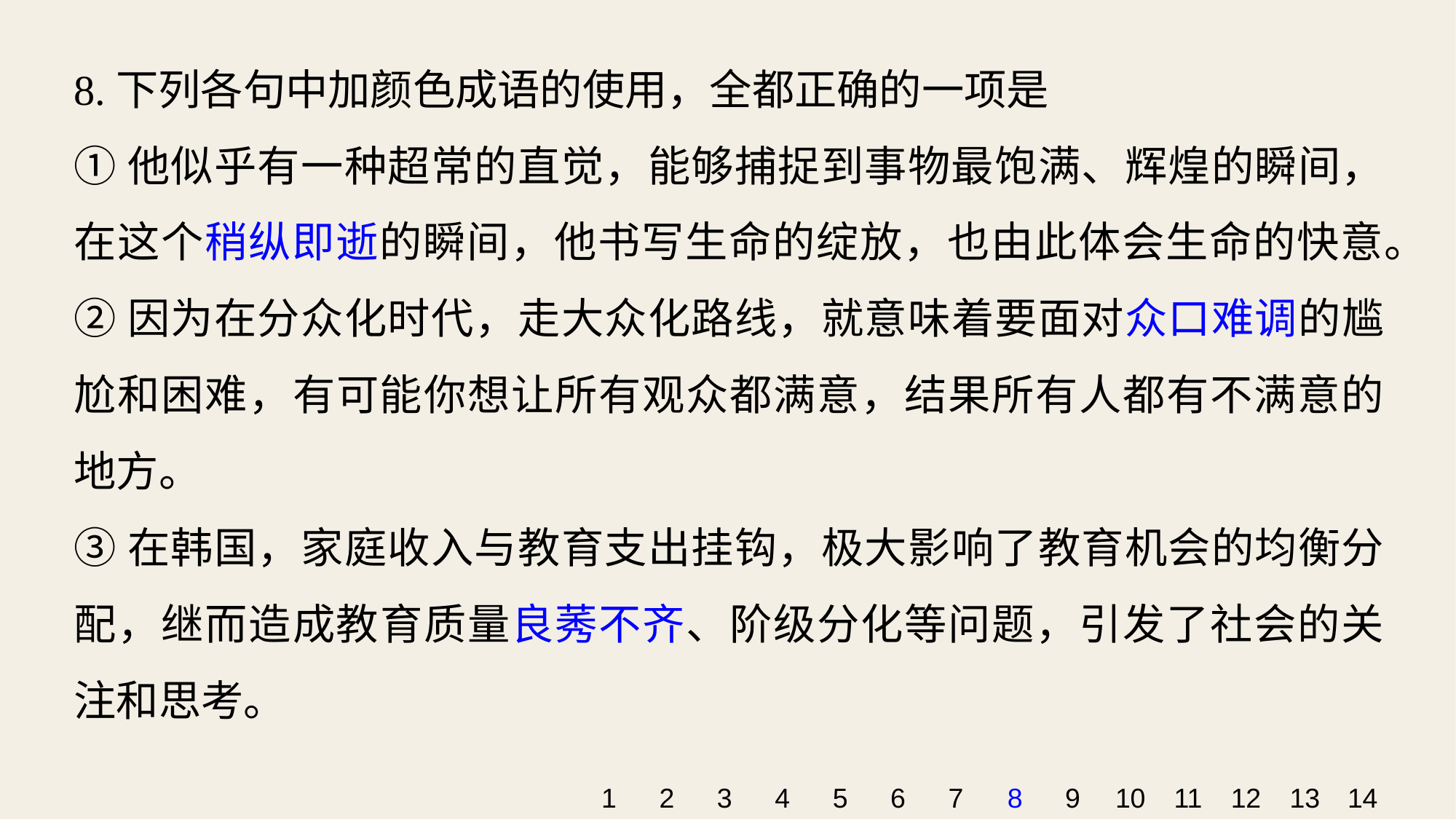

8.下列各句中加颜色成语的使用，全都正确的一项是
①他似乎有一种超常的直觉，能够捕捉到事物最饱满、辉煌的瞬间，在这个稍纵即逝的瞬间，他书写生命的绽放，也由此体会生命的快意。
②因为在分众化时代，走大众化路线，就意味着要面对众口难调的尴尬和困难，有可能你想让所有观众都满意，结果所有人都有不满意的地方。
③在韩国，家庭收入与教育支出挂钩，极大影响了教育机会的均衡分配，继而造成教育质量良莠不齐、阶级分化等问题，引发了社会的关注和思考。
1
2
3
4
5
6
7
8
9
10
11
12
13
14